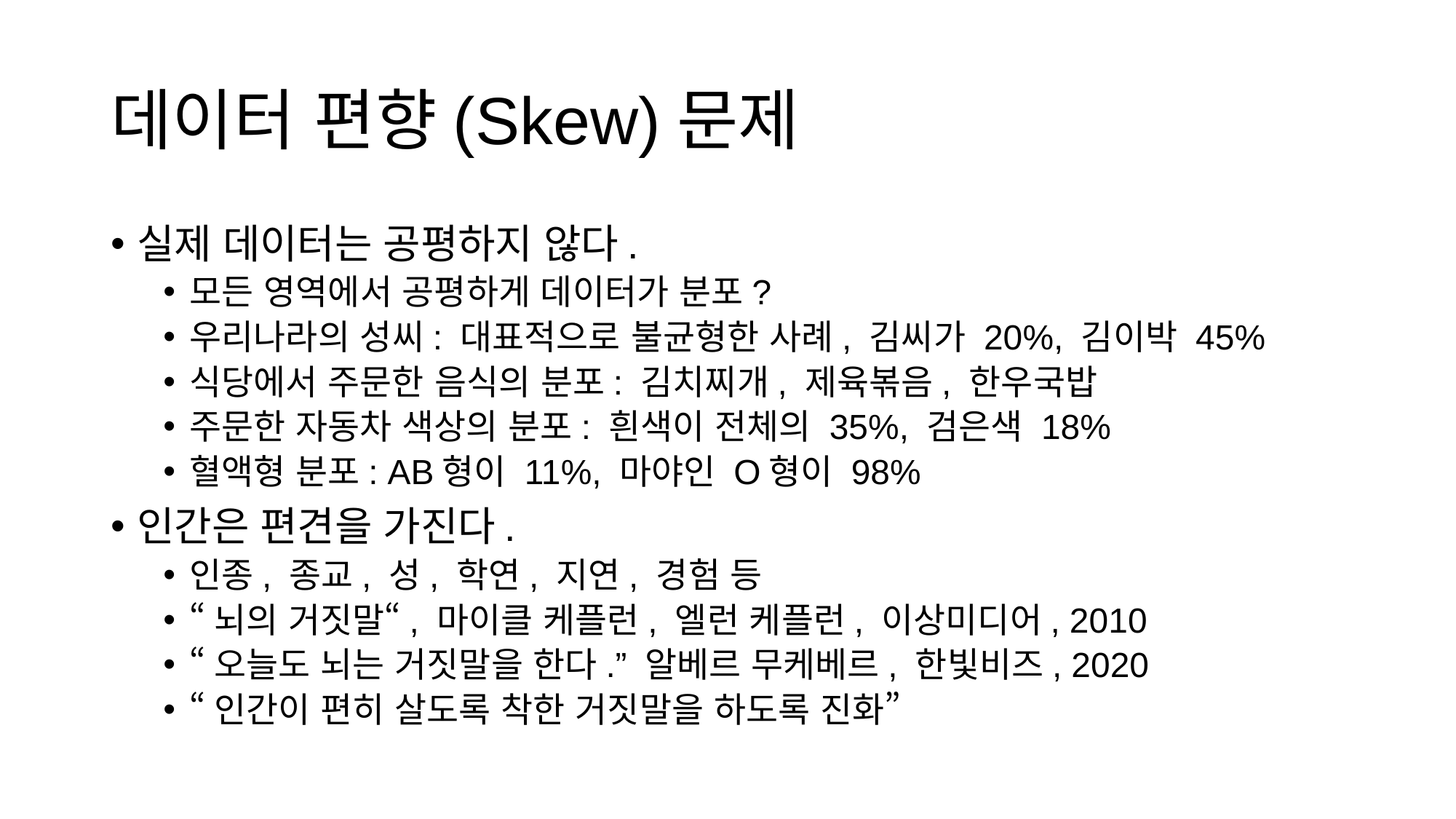

# 데이터 편향(Skew)문제
실제 데이터는 공평하지 않다.
모든 영역에서 공평하게 데이터가 분포?
우리나라의 성씨: 대표적으로 불균형한 사례, 김씨가 20%, 김이박 45%
식당에서 주문한 음식의 분포: 김치찌개, 제육볶음, 한우국밥
주문한 자동차 색상의 분포: 흰색이 전체의 35%, 검은색 18%
혈액형 분포: AB형이 11%, 마야인 O형이 98%
인간은 편견을 가진다.
인종, 종교, 성, 학연, 지연, 경험 등
“뇌의 거짓말“, 마이클 케플런, 엘런 케플런, 이상미디어, 2010
“오늘도 뇌는 거짓말을 한다.” 알베르 무케베르, 한빛비즈, 2020
“인간이 편히 살도록 착한 거짓말을 하도록 진화”